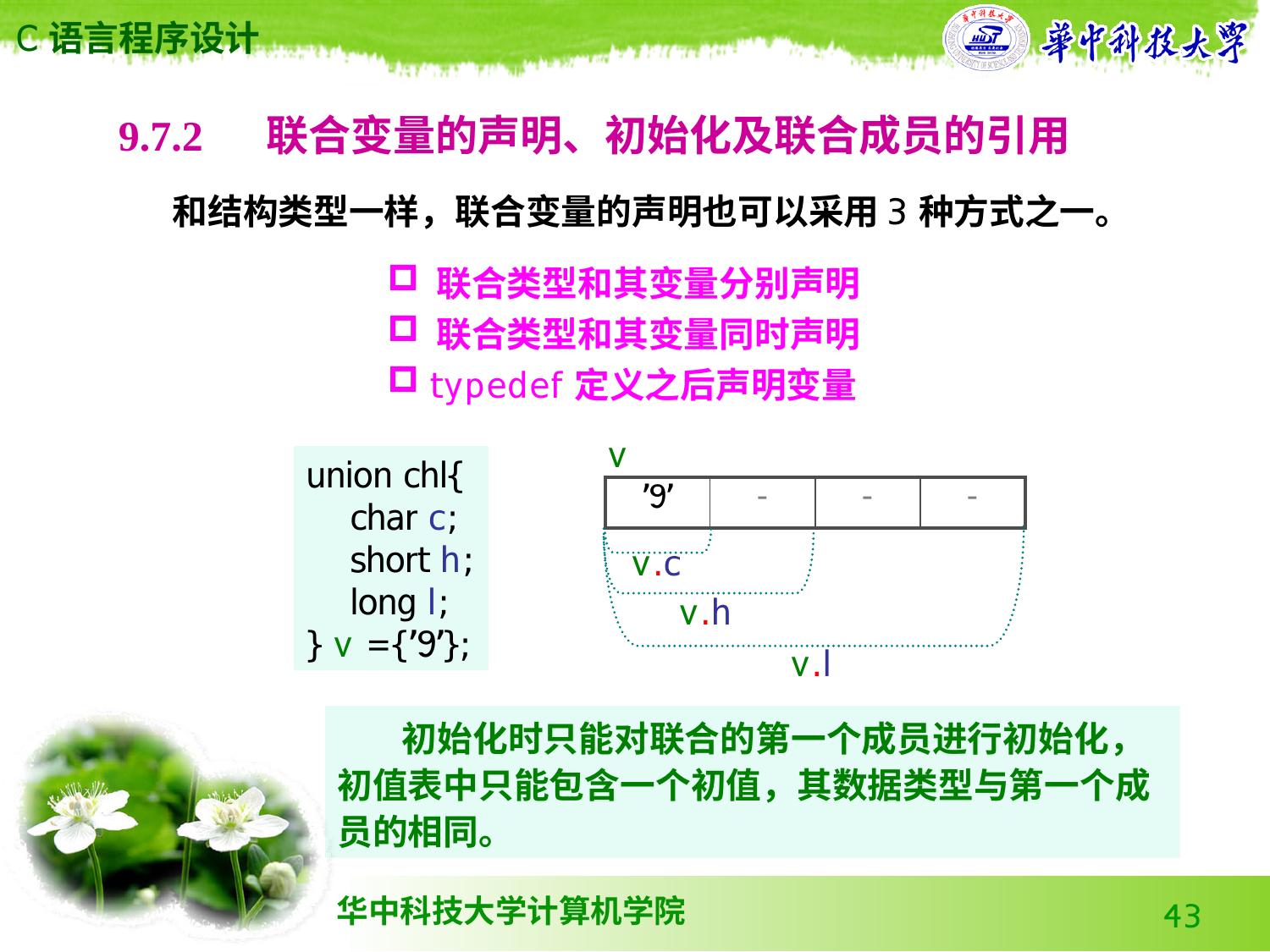

9.7.2 　联合变量的声明、初始化及联合成员的引用
       和结构类型一样，联合变量的声明也可以采用3种方式之一。
 联合类型和其变量分别声明
 联合类型和其变量同时声明
 typedef 定义之后声明变量

v
union chl{
    char c;
    short h;
    long l;
} v ={’9’};

| ’9’ | - | - | - |
| --- | --- | --- | --- |

v.c
v.h
v.l
       初始化时只能对联合的第一个成员进行初始化，初值表中只能包含一个初值，其数据类型与第一个成员的相同。
43